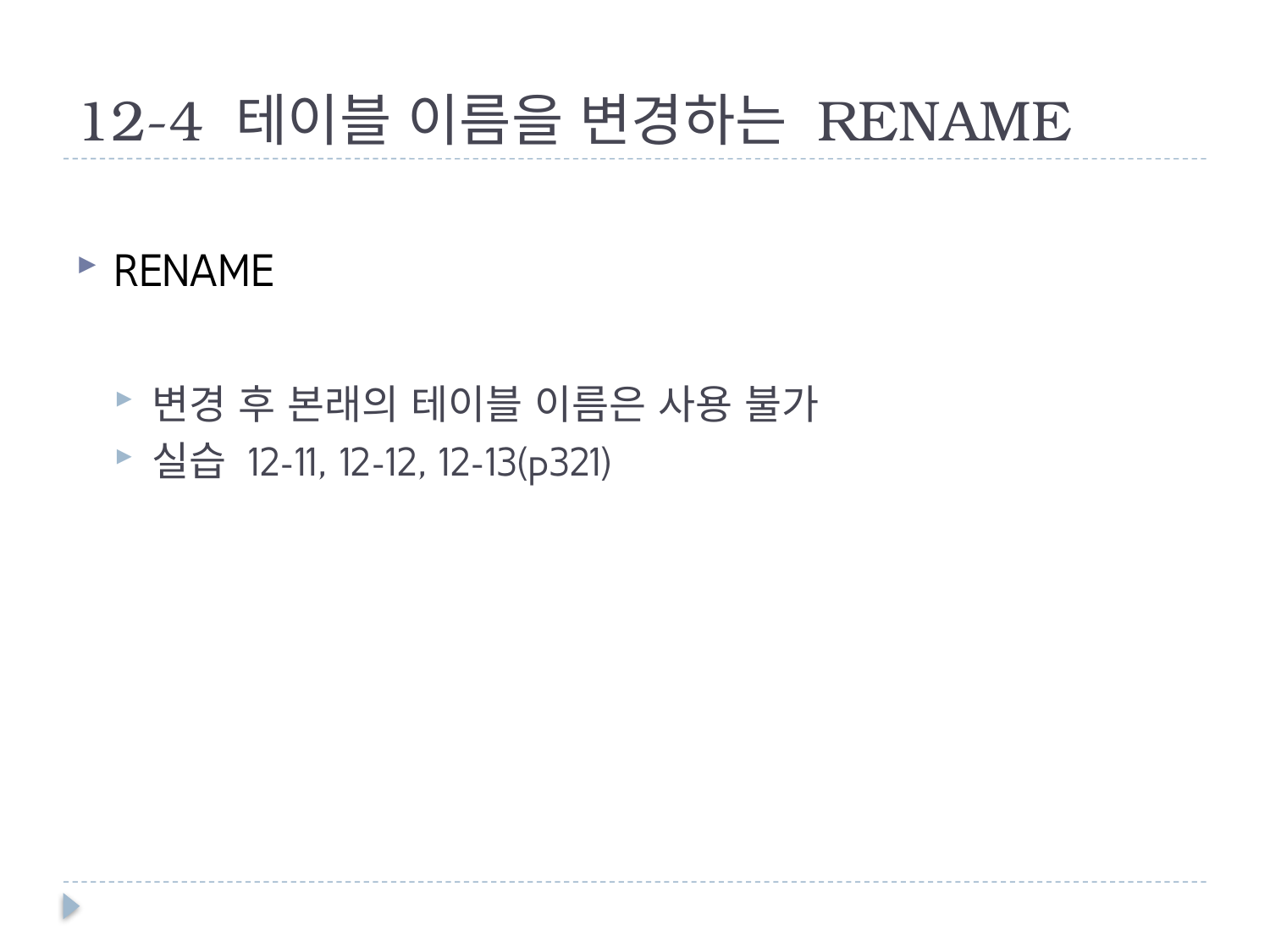

# 12-4 테이블 이름을 변경하는 RENAME

RENAME

변경 후 본래의 테이블 이름은 사용 불가
실습 12-11, 12-12, 12-13(p321)